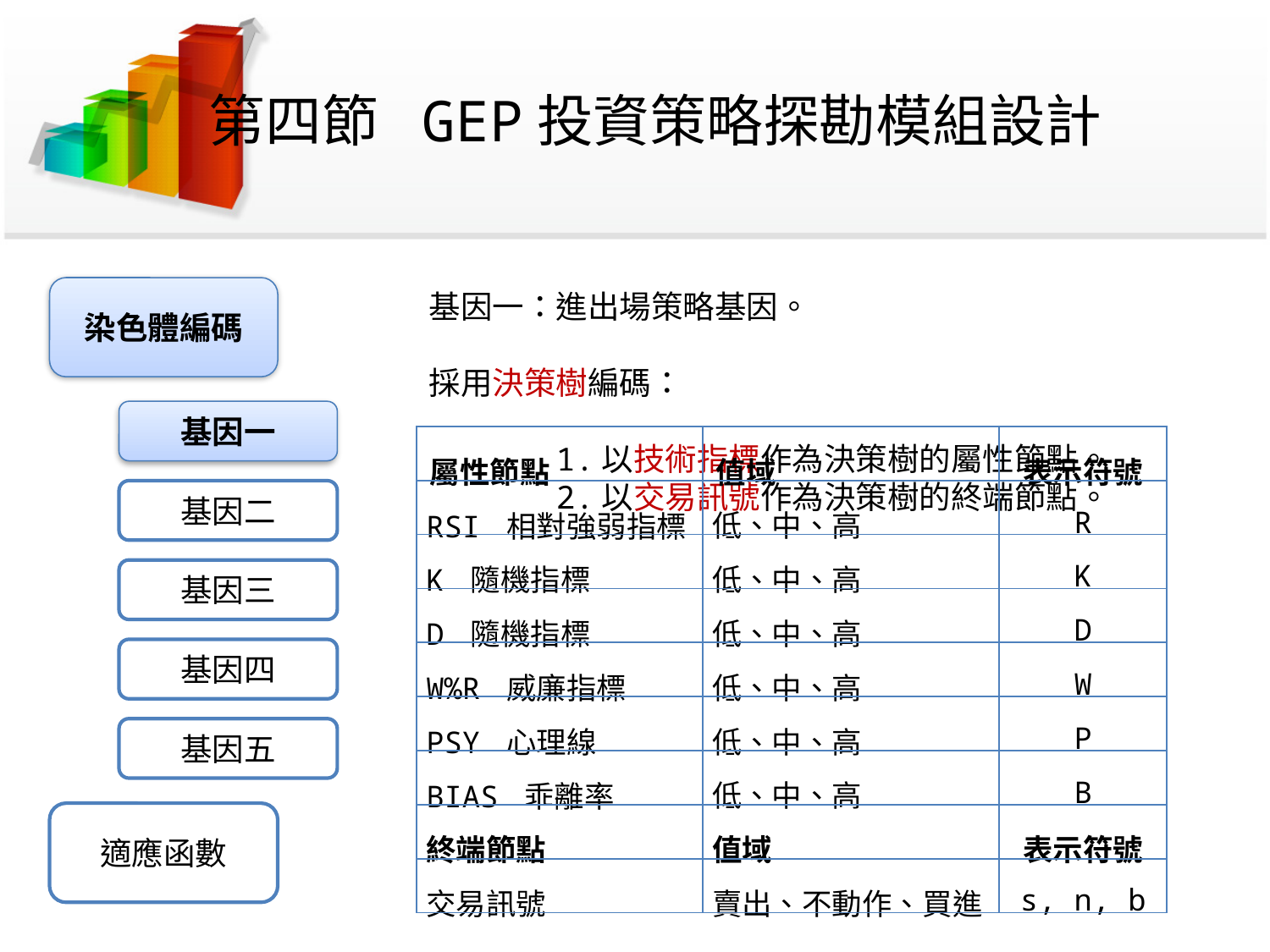

# 第四節	GEP投資策略探勘模組設計
染色體編碼
基因一：進出場策略基因。

採用決策樹編碼：

	1.以技術指標作為決策樹的屬性節點。
	2.以交易訊號作為決策樹的終端節點。
基因一
| 屬性節點 | 值域 | 表示符號 |
| --- | --- | --- |
| RSI 相對強弱指標 | 低、中、高 | R |
| K 隨機指標 | 低、中、高 | K |
| D 隨機指標 | 低、中、高 | D |
| W%R 威廉指標 | 低、中、高 | W |
| PSY 心理線 | 低、中、高 | P |
| BIAS 乖離率 | 低、中、高 | B |
| 終端節點 | 值域 | 表示符號 |
| 交易訊號 | 賣出、不動作、買進 | s, n, b |
基因二
基因三
基因四
基因五
適應函數